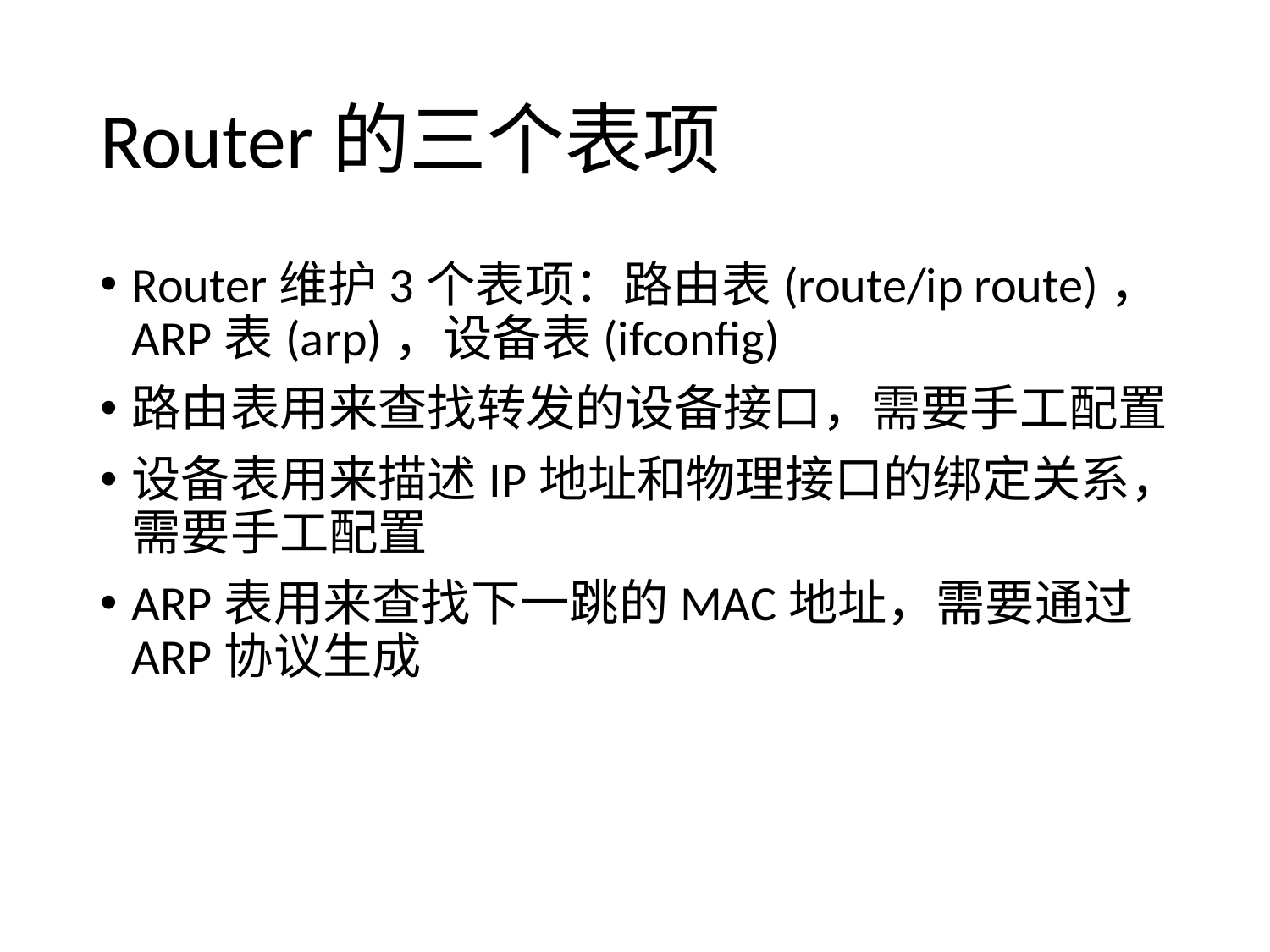

# Router的三个表项
Router维护3个表项：路由表(route/ip route)，ARP表(arp)，设备表(ifconfig)
路由表用来查找转发的设备接口，需要手工配置
设备表用来描述IP地址和物理接口的绑定关系，需要手工配置
ARP表用来查找下一跳的MAC地址，需要通过ARP协议生成